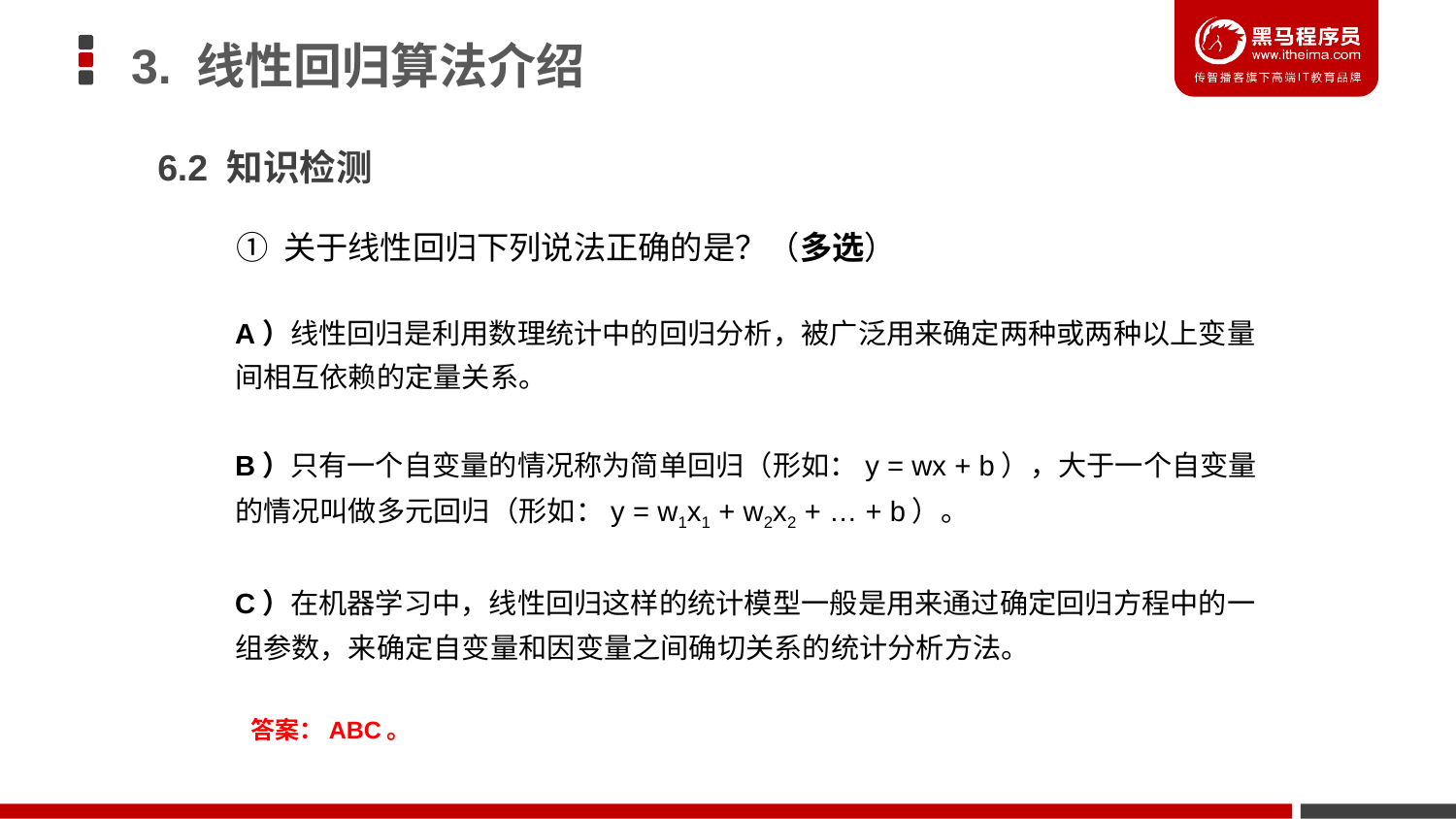

3. 线性回归算法介绍
6.2 知识检测
① 关于线性回归下列说法正确的是？（多选）
A）线性回归是利用数理统计中的回归分析，被广泛用来确定两种或两种以上变量间相互依赖的定量关系。

B）只有一个自变量的情况称为简单回归（形如：y = wx + b），大于一个自变量的情况叫做多元回归（形如：y = w1x1 + w2x2 + … + b）。

C）在机器学习中，线性回归这样的统计模型一般是用来通过确定回归方程中的一组参数，来确定自变量和因变量之间确切关系的统计分析方法。
答案：ABC。